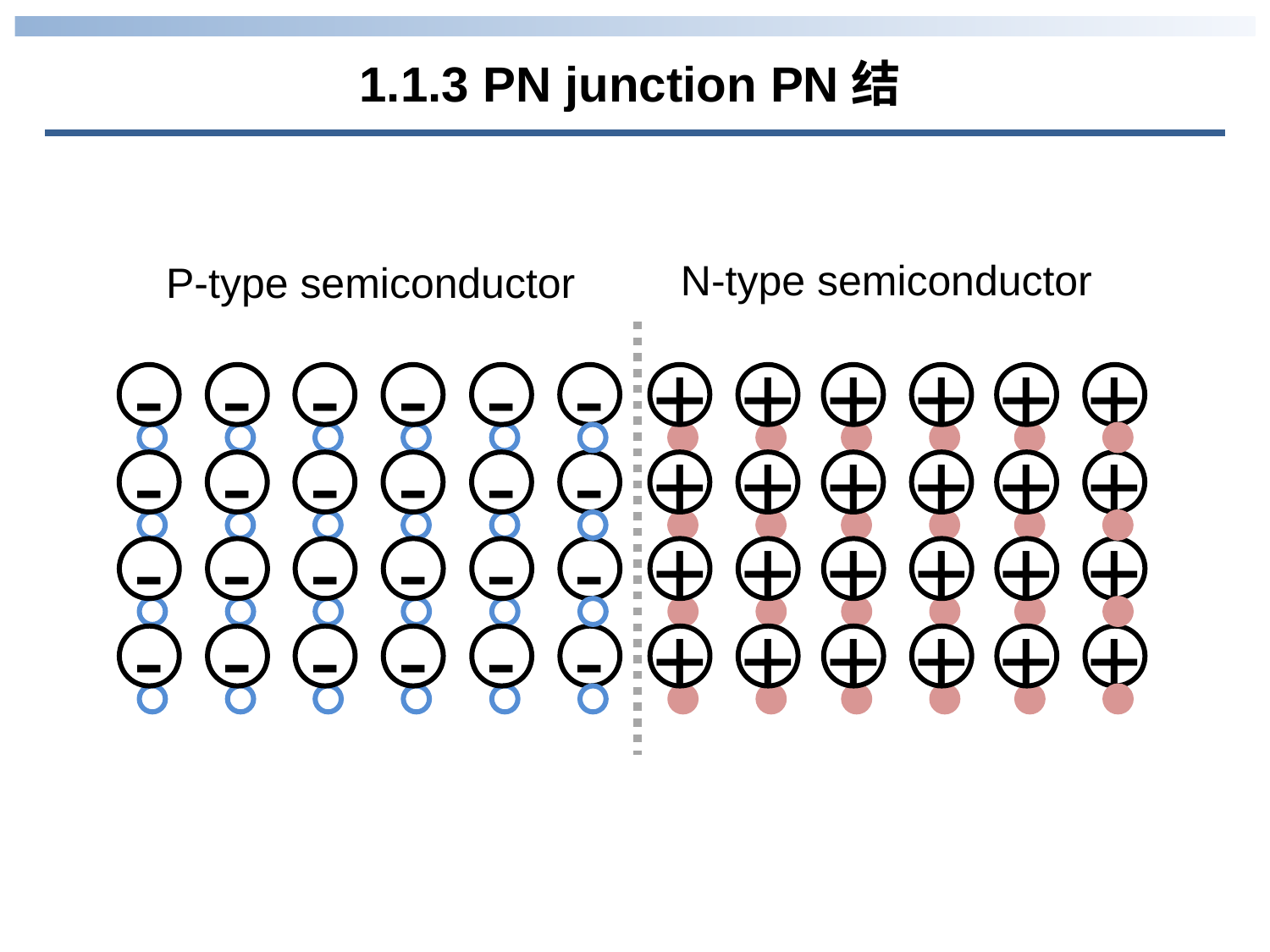

1.1.3 PN junction PN结

N-type semiconductor
P-type semiconductor
-
-
-
-
-
-
-
-
-
-
-
-
-
-
-
-
-
-
-
-
-
-
-
-
+
+
+
+
+
+
+
+
+
+
+
+
+
+
+
+
+
+
+
+
+
+
+
+